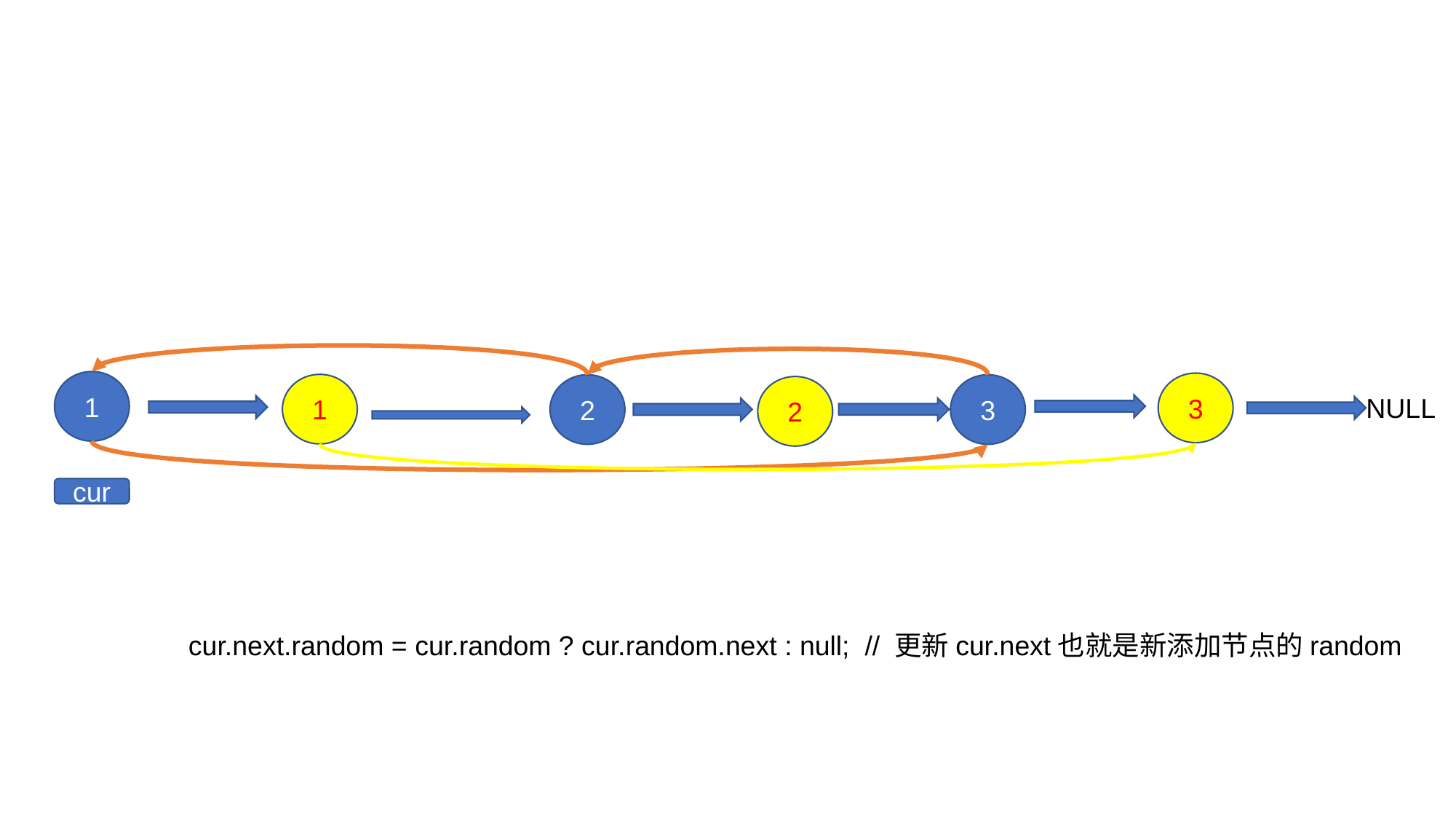

1
3
1
2
3
2
NULL

cur
cur.next.random = cur.random ? cur.random.next : null;  // 更新cur.next也就是新添加节点的random